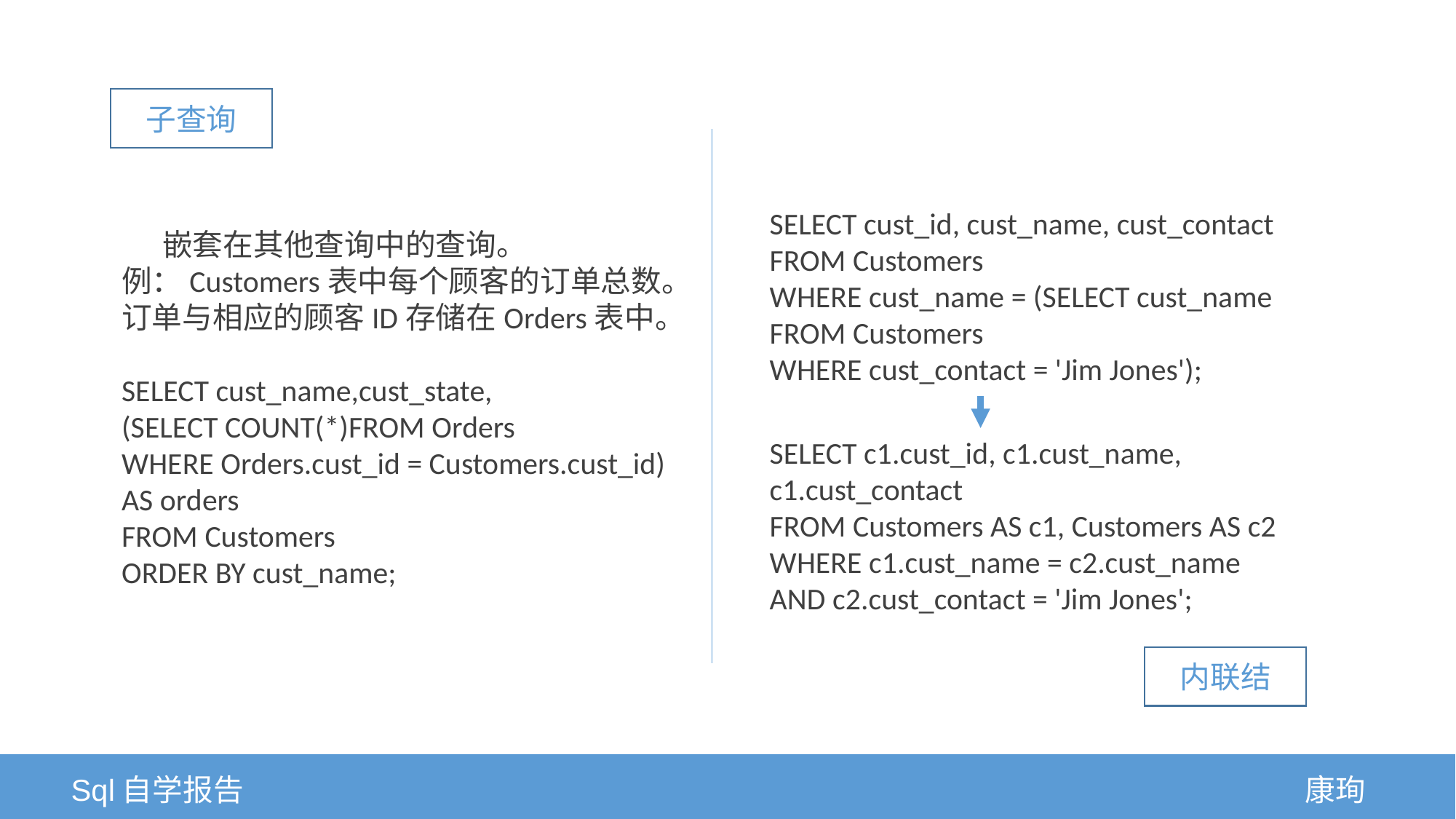

子查询
SELECT cust_id, cust_name, cust_contact
FROM Customers
WHERE cust_name = (SELECT cust_name
FROM Customers
WHERE cust_contact = 'Jim Jones');
     嵌套在其他查询中的查询。
例：Customers表中每个顾客的订单总数。订单与相应的顾客ID存储在Orders表中。

SELECT cust_name,cust_state,
(SELECT COUNT(*)FROM Orders
WHERE Orders.cust_id = Customers.cust_id) AS orders
FROM Customers
ORDER BY cust_name;
SELECT c1.cust_id, c1.cust_name, c1.cust_contact
FROM Customers AS c1, Customers AS c2
WHERE c1.cust_name = c2.cust_name
AND c2.cust_contact = 'Jim Jones';
内联结

Sql自学报告
康珣